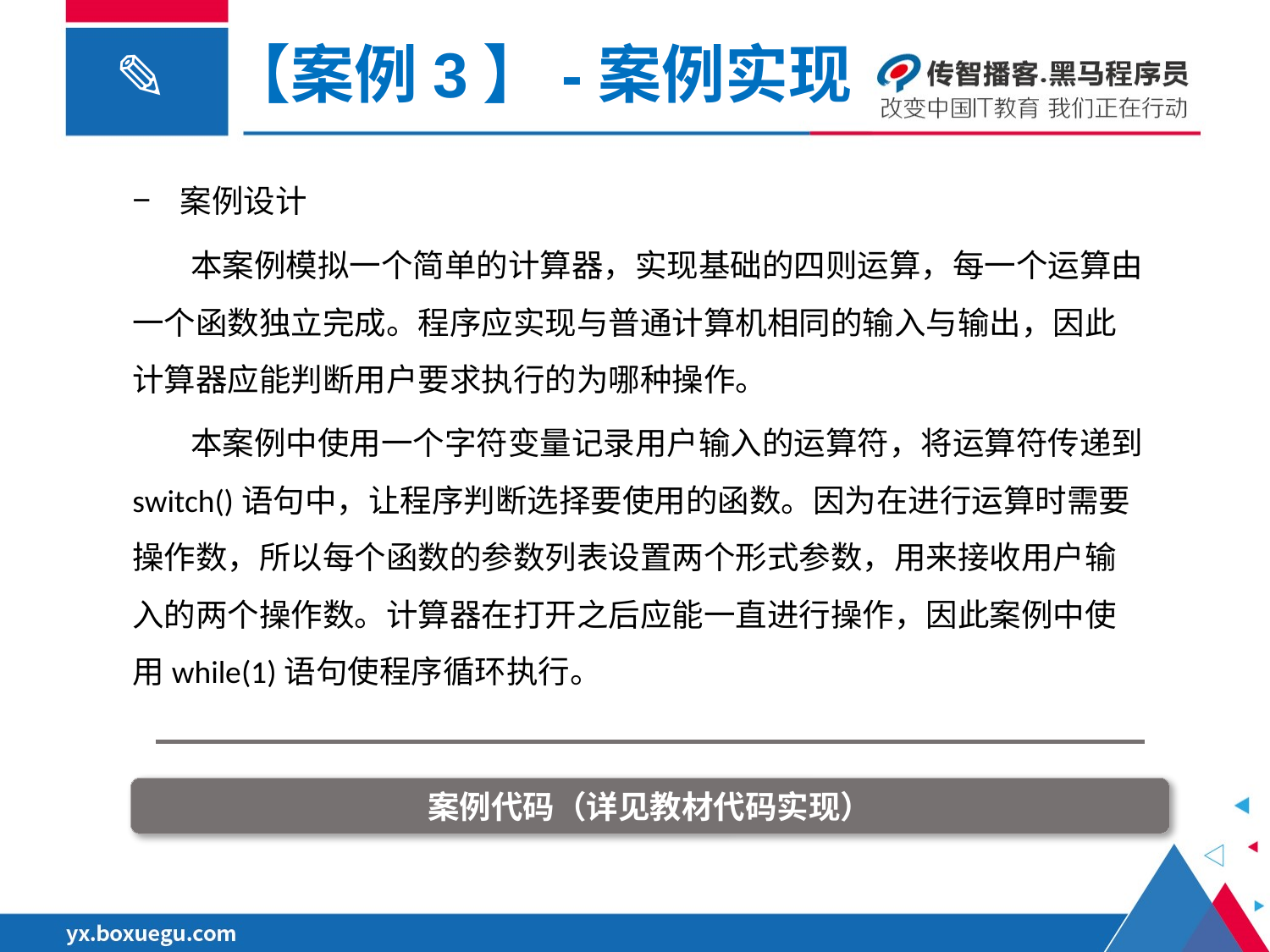

【案例3】-案例实现
案例设计
       本案例模拟一个简单的计算器，实现基础的四则运算，每一个运算由一个函数独立完成。程序应实现与普通计算机相同的输入与输出，因此计算器应能判断用户要求执行的为哪种操作。
       本案例中使用一个字符变量记录用户输入的运算符，将运算符传递到switch()语句中，让程序判断选择要使用的函数。因为在进行运算时需要操作数，所以每个函数的参数列表设置两个形式参数，用来接收用户输入的两个操作数。计算器在打开之后应能一直进行操作，因此案例中使用while(1)语句使程序循环执行。
案例代码（详见教材代码实现）